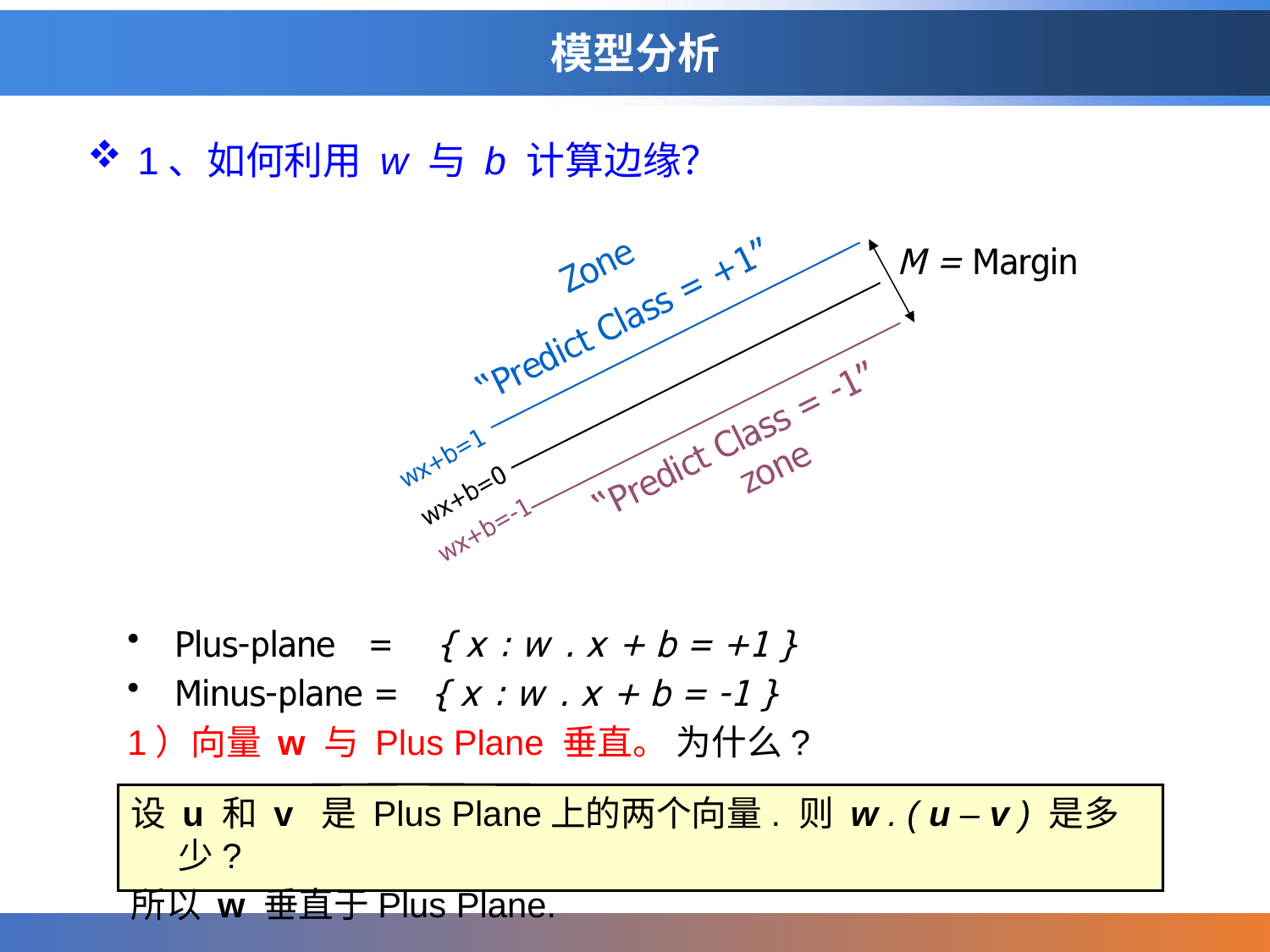

# 模型分析
1、如何利用 w 与 b 计算边缘？

M = Margin
Zone
“Predict Class = +1”

“Predict Class = -1” zone

wx+b=1
wx+b=0
wx+b=-1
Plus-plane   =    { x : w . x + b = +1 }
Minus-plane =   { x : w . x + b = -1 }
1）向量 w 与 Plus Plane 垂直。 为什么?

设 u 和 v  是 Plus Plane上的两个向量. 则 w . ( u – v ) 是多少?
所以 w 垂直于Plus Plane.